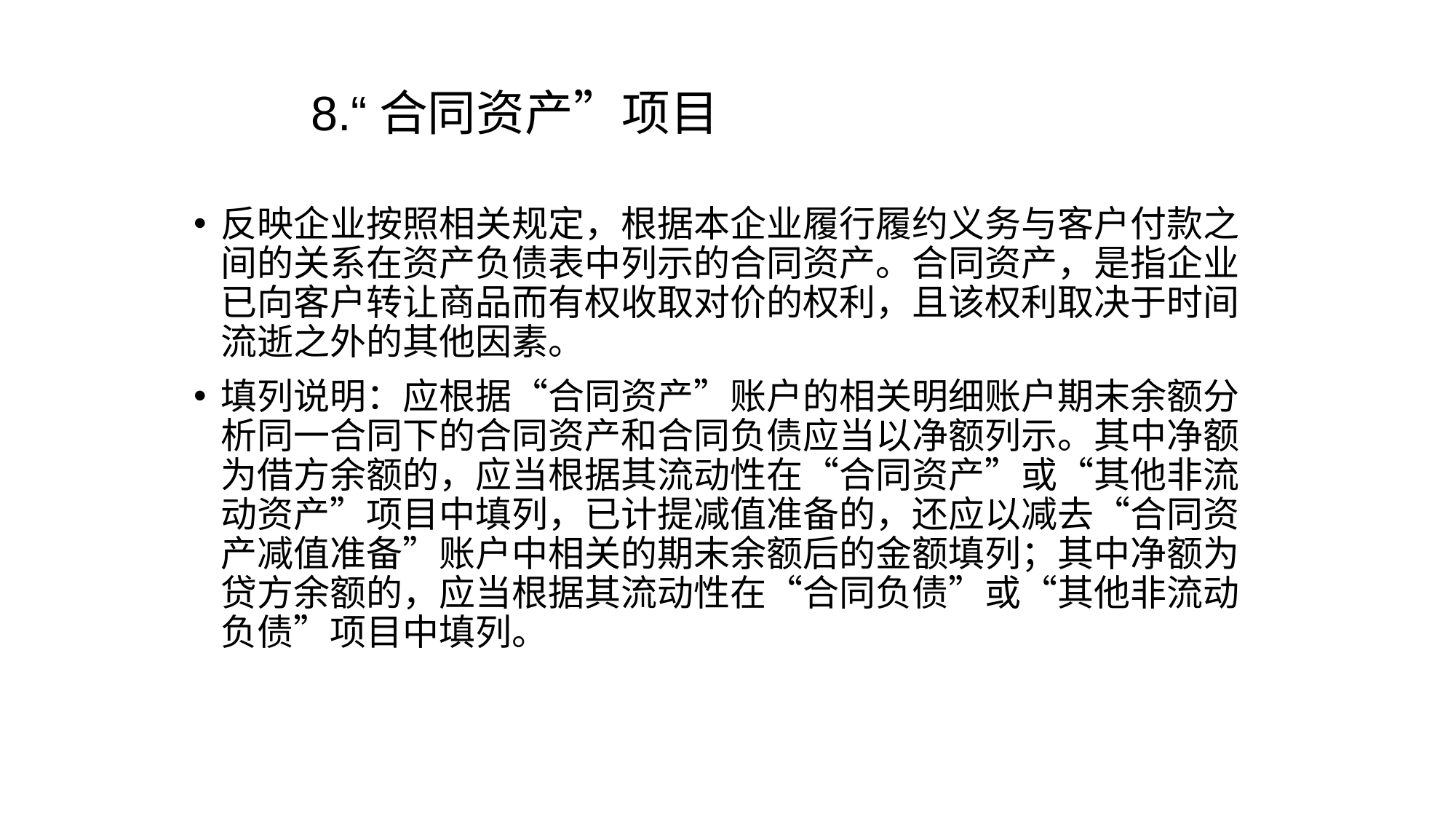

# 8.“合同资产”项目
反映企业按照相关规定，根据本企业履行履约义务与客户付款之间的关系在资产负债表中列示的合同资产。合同资产，是指企业已向客户转让商品而有权收取对价的权利，且该权利取决于时间流逝之外的其他因素。
填列说明：应根据“合同资产”账户的相关明细账户期末余额分析同一合同下的合同资产和合同负债应当以净额列示。其中净额为借方余额的，应当根据其流动性在“合同资产”或“其他非流动资产”项目中填列，已计提减值准备的，还应以减去“合同资产减值准备”账户中相关的期末余额后的金额填列；其中净额为贷方余额的，应当根据其流动性在“合同负债”或“其他非流动负债”项目中填列。